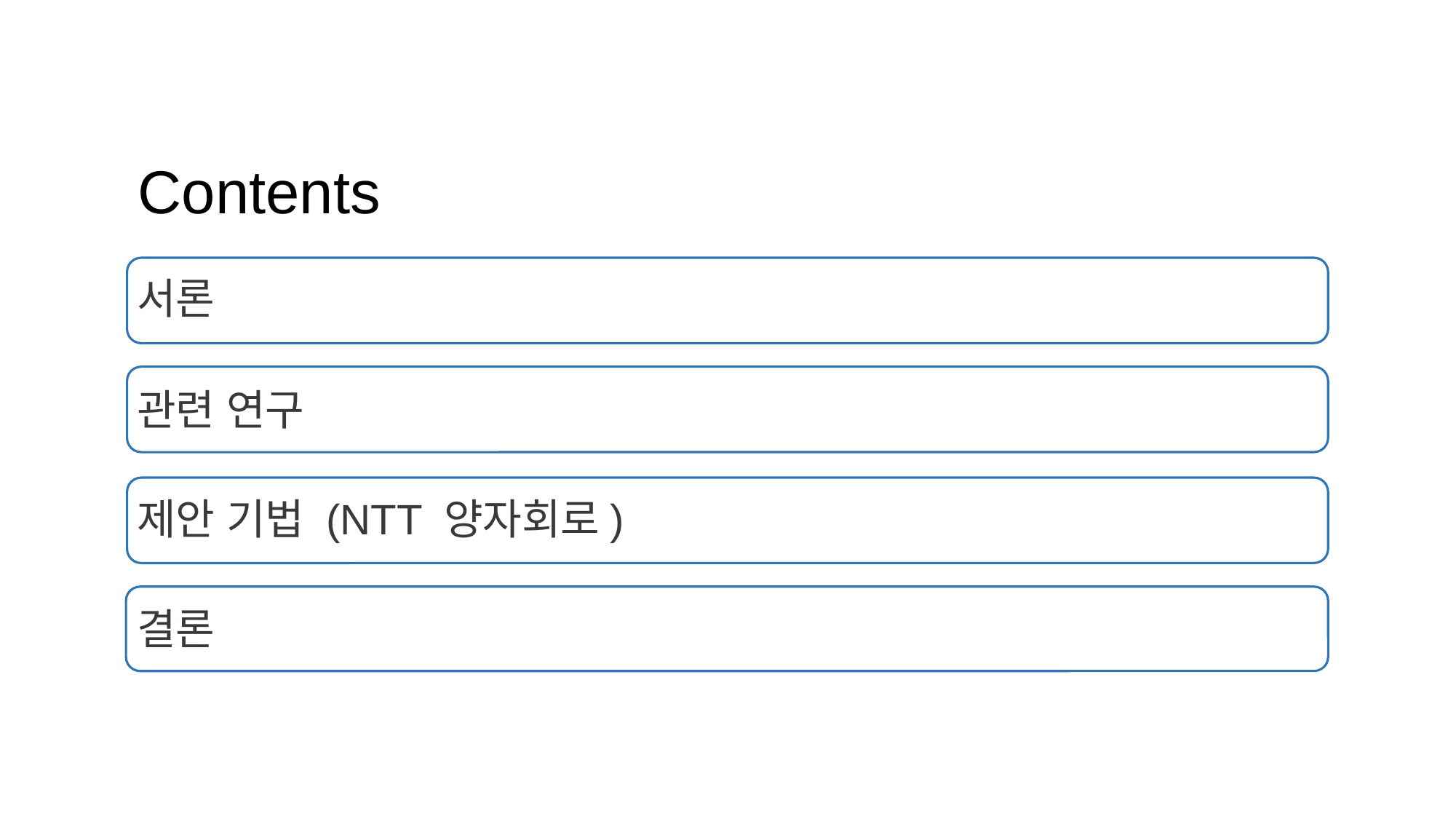

Contents
서론
관련 연구
제안 기법 (NTT 양자회로)

결론